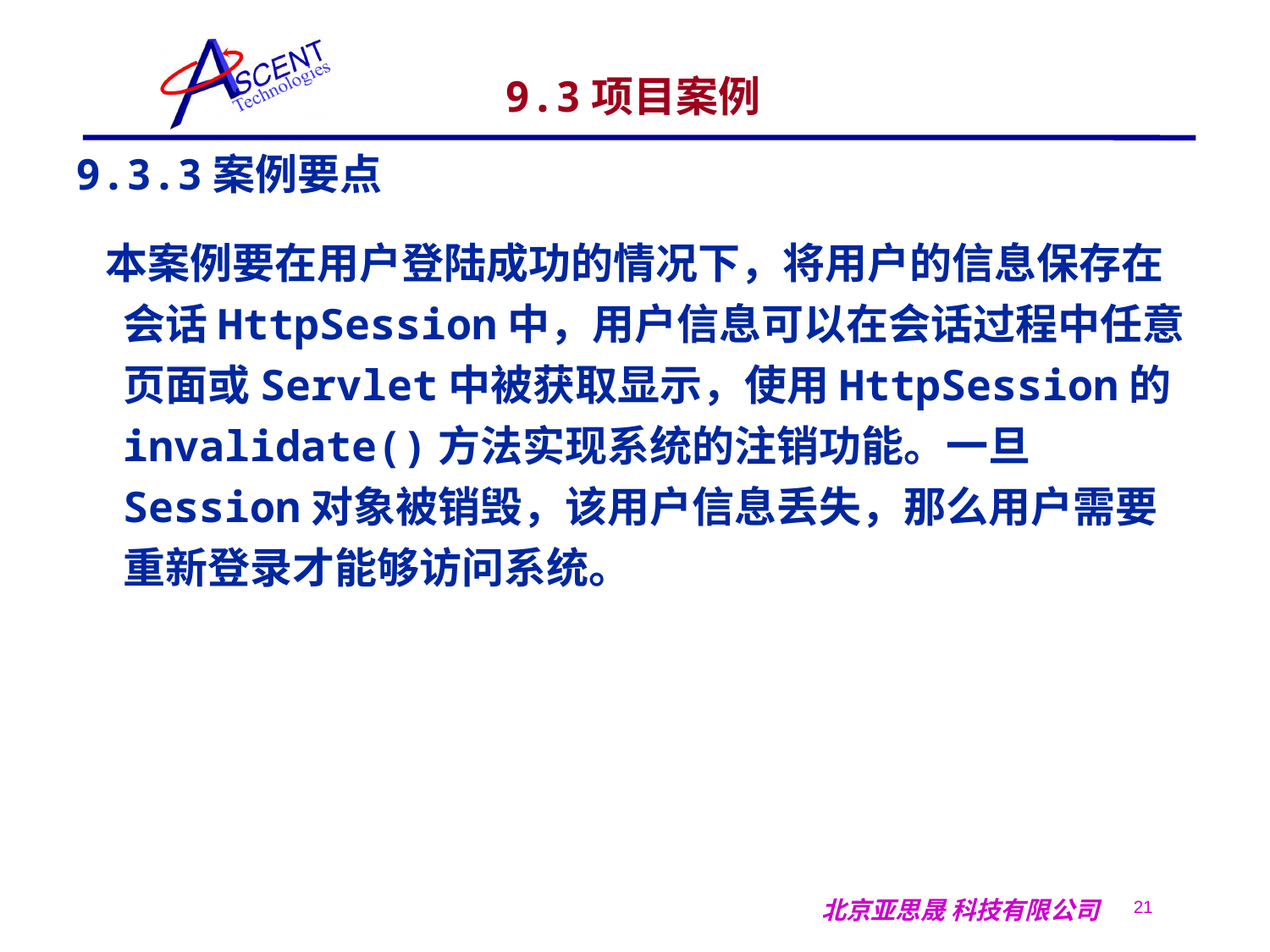

# 9.3项目案例
9.3.3案例要点
  本案例要在用户登陆成功的情况下，将用户的信息保存在会话HttpSession中，用户信息可以在会话过程中任意页面或Servlet中被获取显示，使用HttpSession的invalidate()方法实现系统的注销功能。一旦Session对象被销毁，该用户信息丢失，那么用户需要重新登录才能够访问系统。